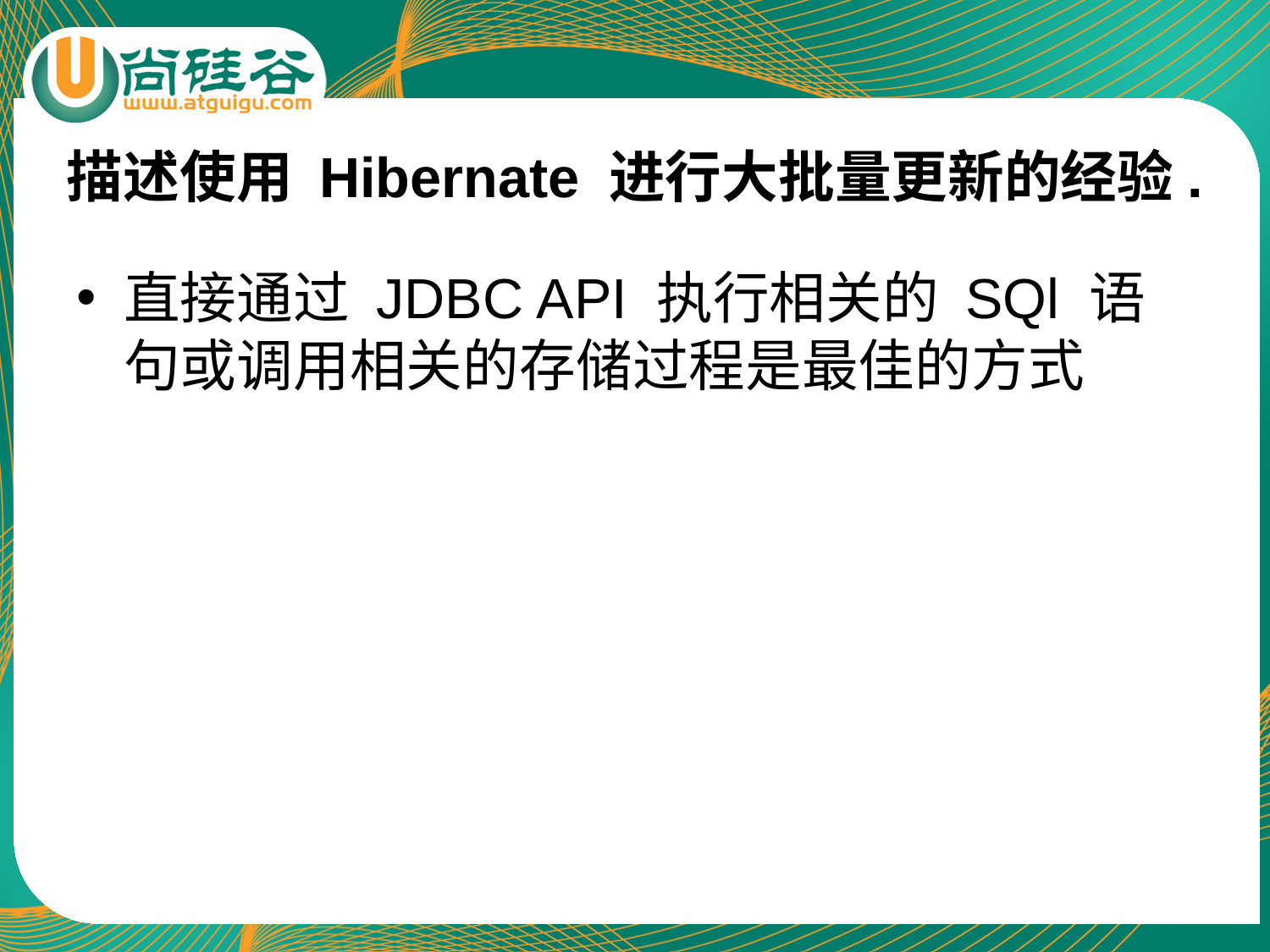

# 描述使用 Hibernate 进行大批量更新的经验.
直接通过 JDBC API 执行相关的 SQl 语句或调用相关的存储过程是最佳的方式